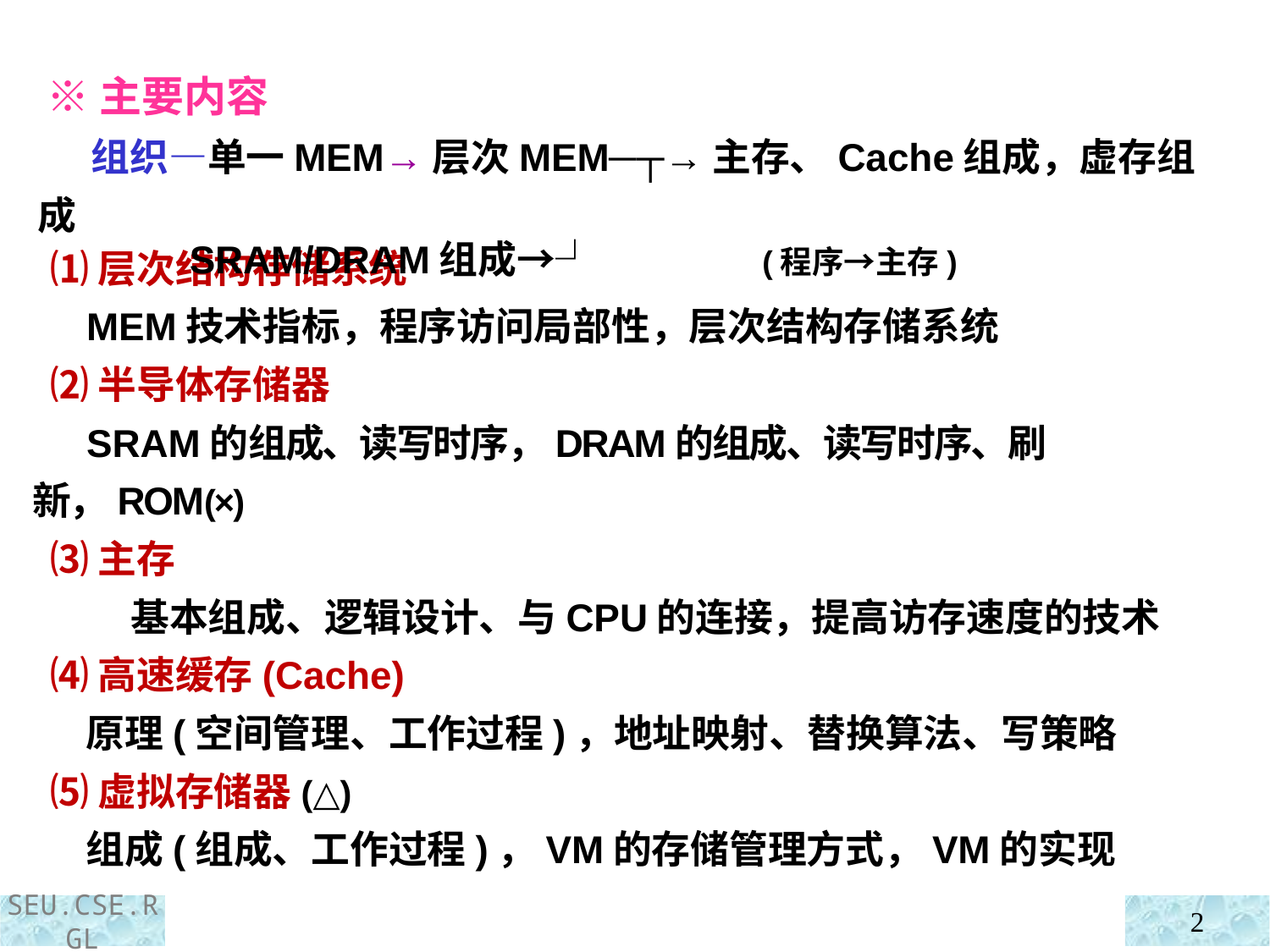

※主要内容
     组织—单一MEM→层次MEM─┬→主存、Cache组成，虚存组成
             SRAM/DRAM组成→┘                  (程序→主存)
  ⑴层次结构存储系统
     MEM技术指标，程序访问局部性，层次结构存储系统
  ⑵半导体存储器
     SRAM的组成、读写时序，DRAM的组成、读写时序、刷新，ROM(×)
  ⑶主存
          基本组成、逻辑设计、与CPU的连接，提高访存速度的技术
  ⑷高速缓存(Cache)
     原理(空间管理、工作过程)，地址映射、替换算法、写策略
  ⑸虚拟存储器(△)
     组成(组成、工作过程)，VM的存储管理方式，VM的实现
2